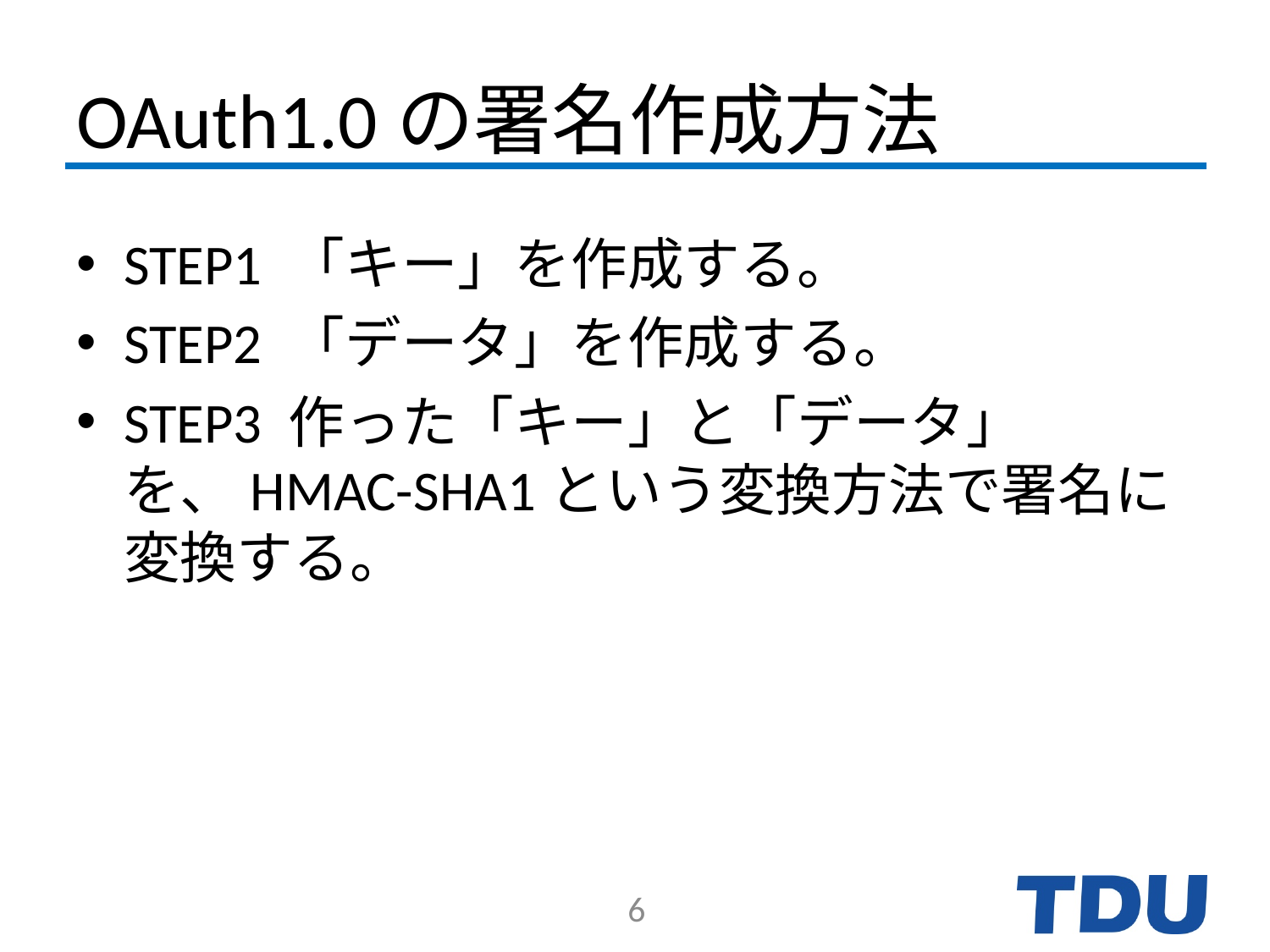

# OAuth1.0の署名作成方法
STEP1 「キー」を作成する。
STEP2 「データ」を作成する。
STEP3 作った「キー」と「データ」を、HMAC-SHA1という変換方法で署名に変換する。

6